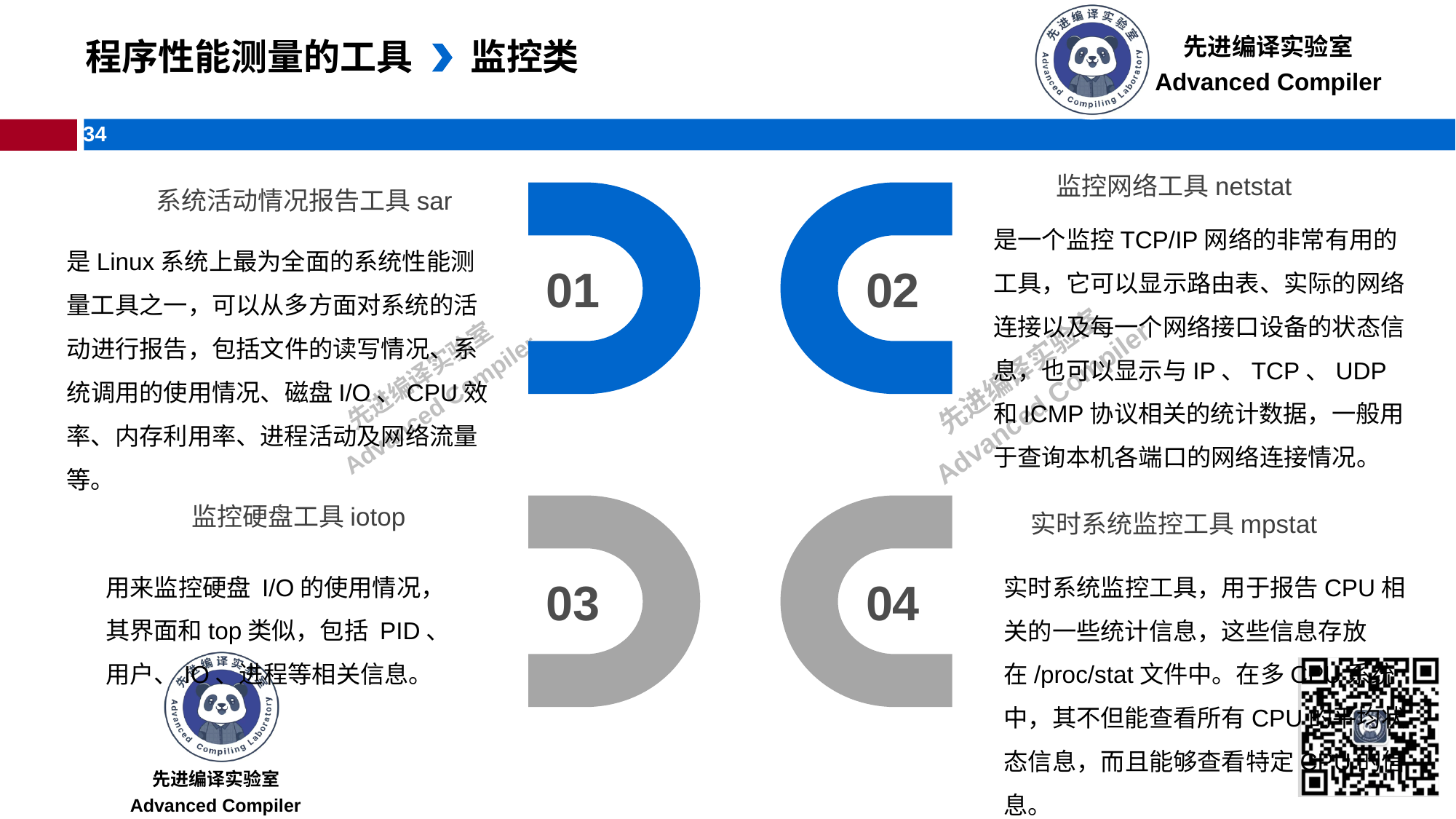

程序性能测量的工具
监控类

监控网络工具netstat
系统活动情况报告工具sar

是一个监控TCP/IP网络的非常有用的工具，它可以显示路由表、实际的网络连接以及每一个网络接口设备的状态信息，也可以显示与IP、TCP、UDP和ICMP协议相关的统计数据，一般用于查询本机各端口的网络连接情况。
是Linux系统上最为全面的系统性能测量工具之一，可以从多方面对系统的活动进行报告，包括文件的读写情况、系统调用的使用情况、磁盘I/O、CPU效率、内存利用率、进程活动及网络流量等。
01
02
监控硬盘工具iotop

实时系统监控工具mpstat
用来监控硬盘 I/O的使用情况，其界面和top类似，包括 PID、用户、IO、进程等相关信息。
实时系统监控工具，用于报告CPU相关的一些统计信息，这些信息存放在/proc/stat文件中。在多CPU系统中，其不但能查看所有CPU的平均状态信息，而且能够查看特定CPU的信息。

03
04